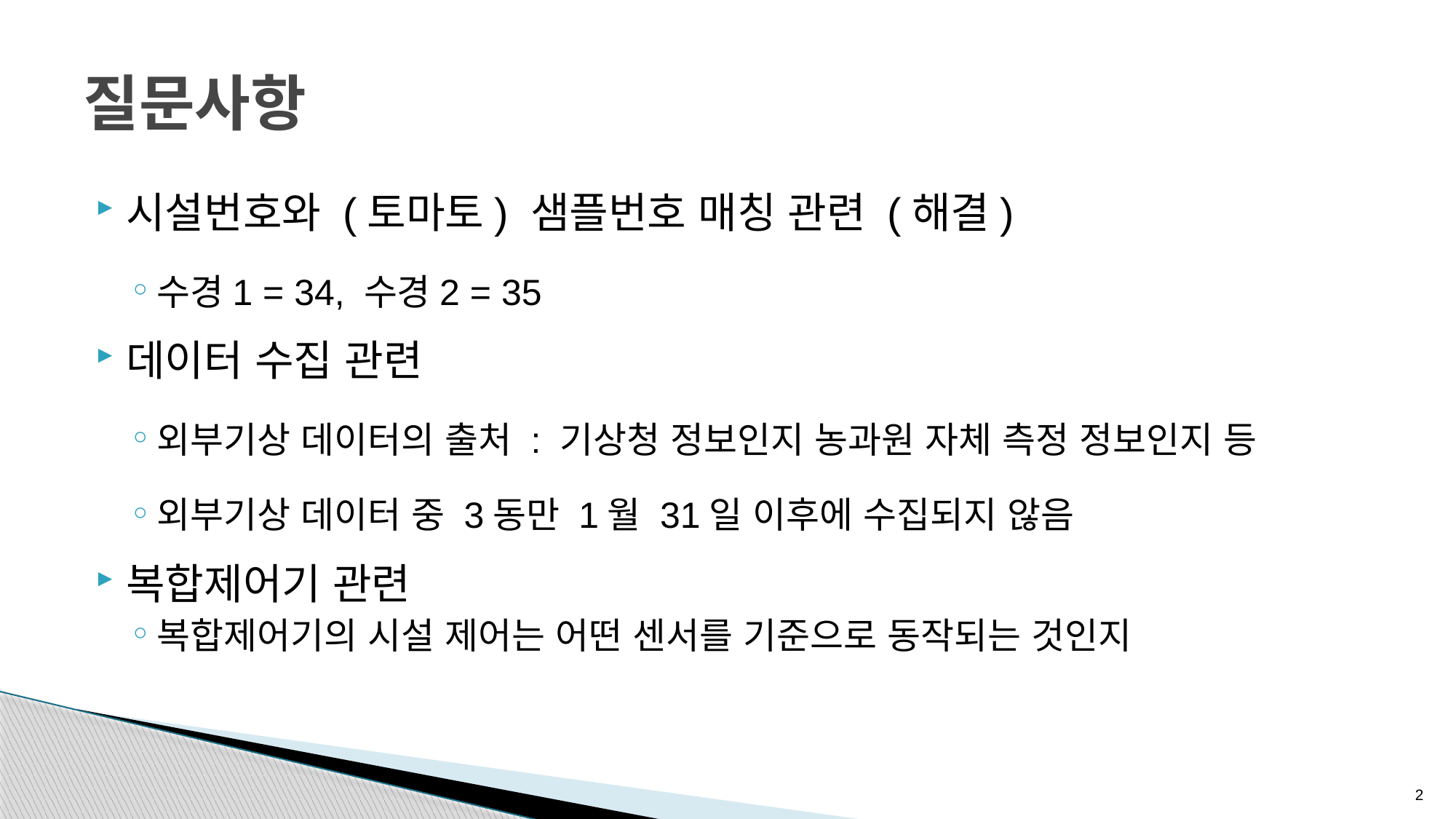

# 질문사항
시설번호와 (토마토) 샘플번호 매칭 관련 (해결)

수경1 = 34, 수경2 = 35

데이터 수집 관련

외부기상 데이터의 출처 : 기상청 정보인지 농과원 자체 측정 정보인지 등

외부기상 데이터 중 3동만 1월 31일 이후에 수집되지 않음

복합제어기 관련
복합제어기의 시설 제어는 어떤 센서를 기준으로 동작되는 것인지
2